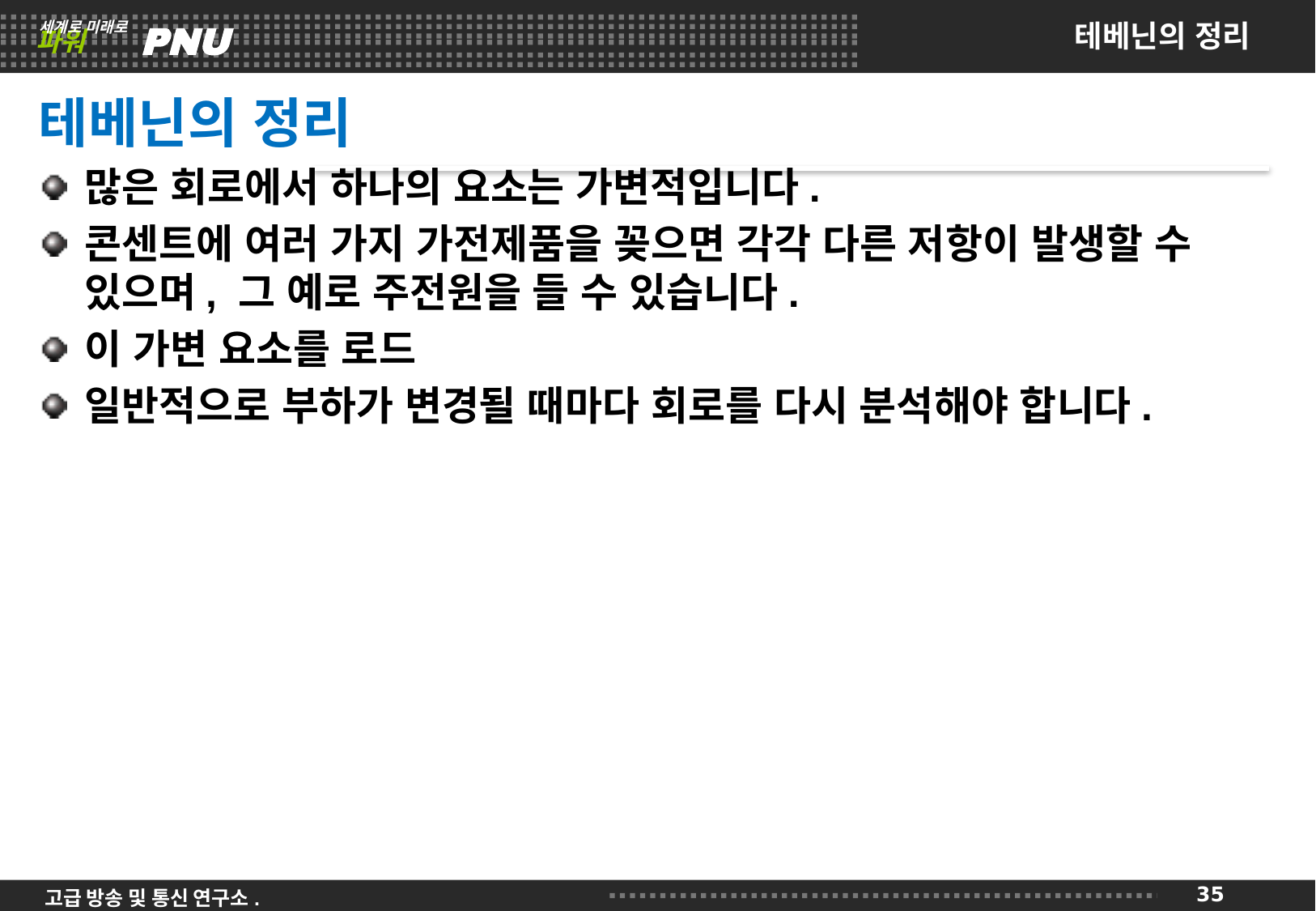

# 테베닌의 정리
테베닌의 정리
많은 회로에서 하나의 요소는 가변적입니다.
콘센트에 여러 가지 가전제품을 꽂으면 각각 다른 저항이 발생할 수 있으며, 그 예로 주전원을 들 수 있습니다.
이 가변 요소를 로드
일반적으로 부하가 변경될 때마다 회로를 다시 분석해야 합니다.